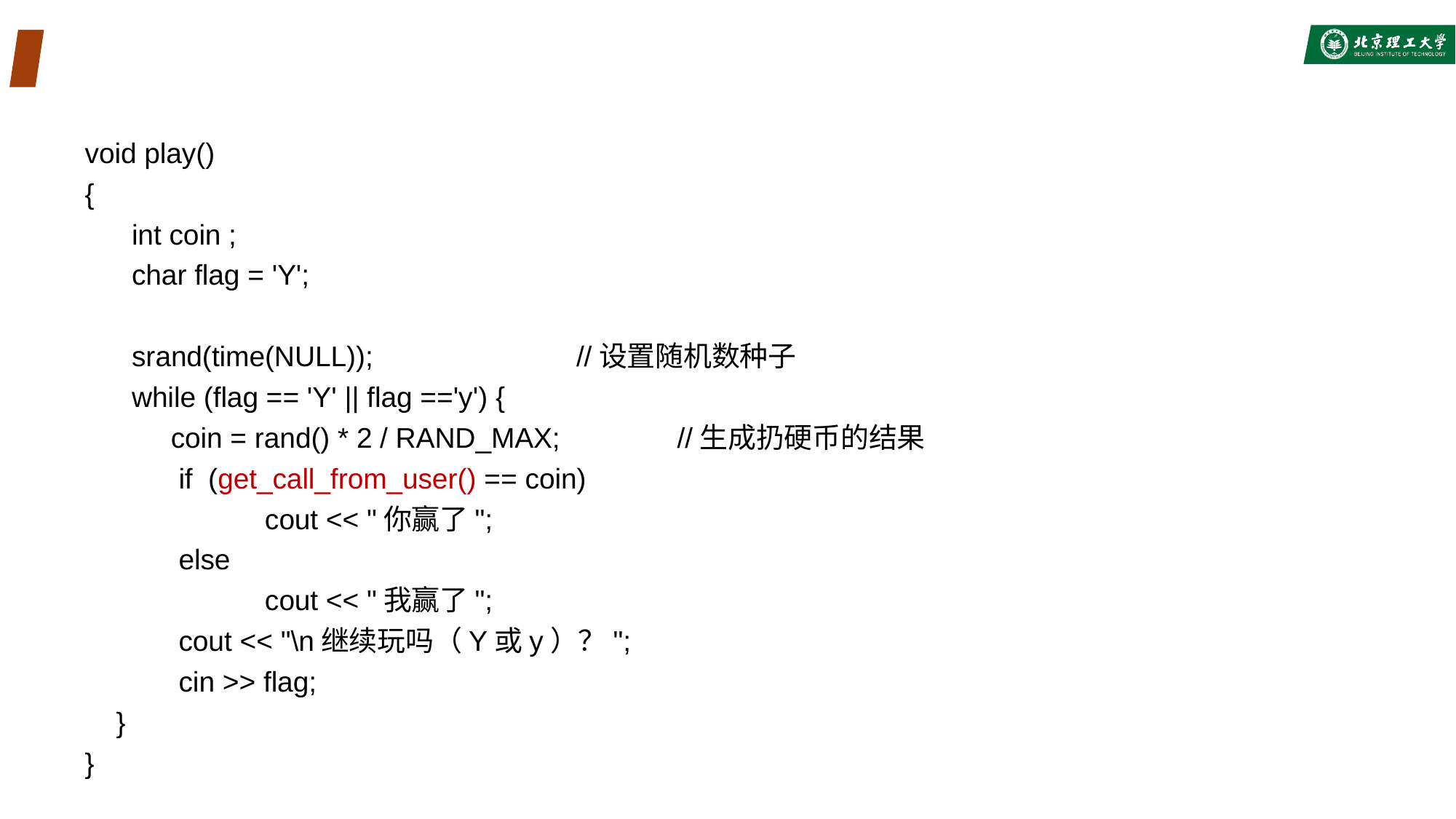

#
void play()
{
      int coin ;
      char flag = 'Y';

      srand(time(NULL));                          //设置随机数种子
      while (flag == 'Y' || flag =='y') {
           coin = rand() * 2 / RAND_MAX;               //生成扔硬币的结果
            if  (get_call_from_user() == coin)
                       cout << "你赢了";
            else
                       cout << "我赢了";
            cout << "\n继续玩吗（Y或y）？";
            cin >> flag;
    }
}